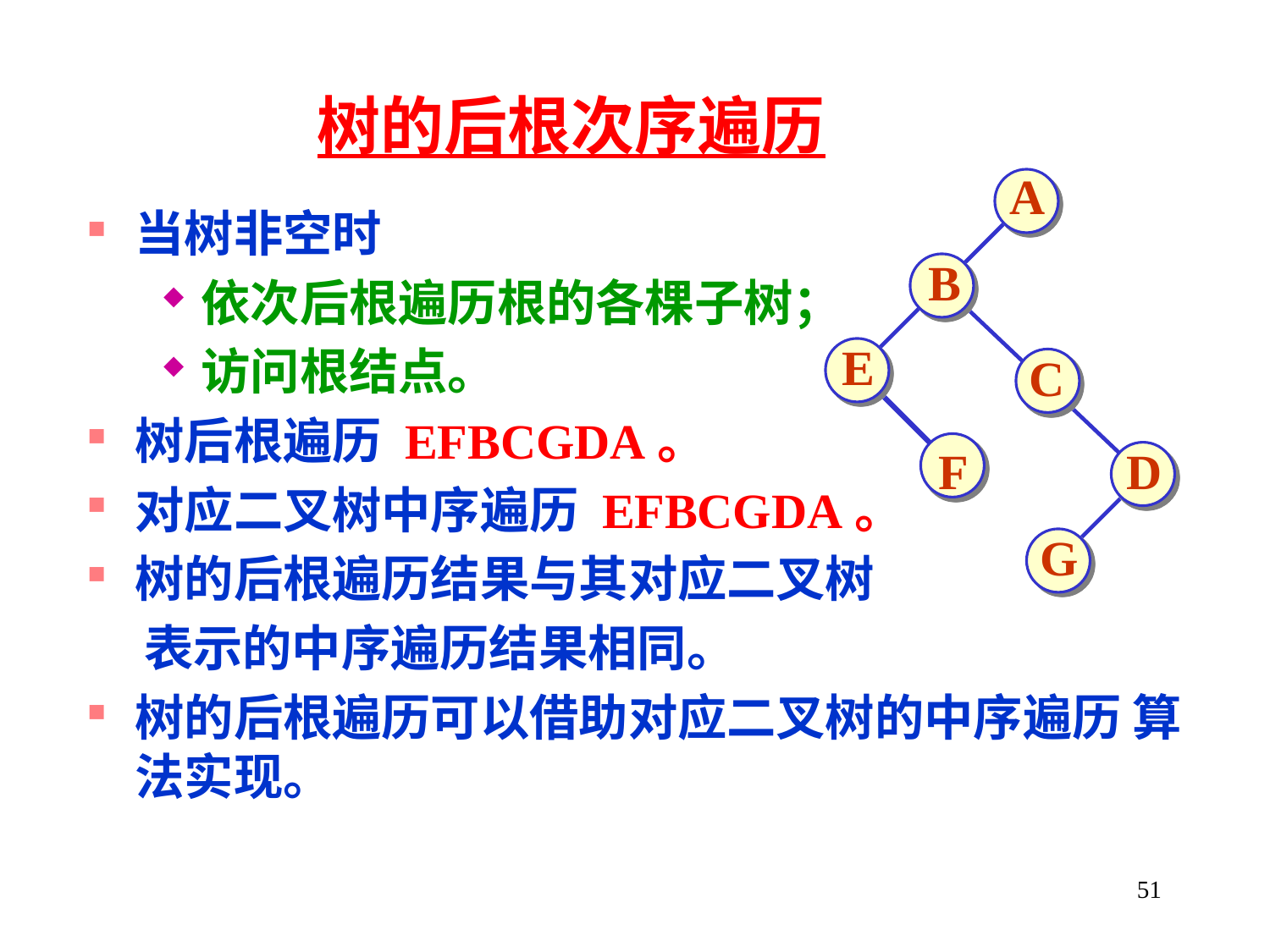

树的后根次序遍历
A

当树非空时
依次后根遍历根的各棵子树；
访问根结点。
树后根遍历 EFBCGDA。
对应二叉树中序遍历 EFBCGDA。
树的后根遍历结果与其对应二叉树
    表示的中序遍历结果相同。
树的后根遍历可以借助对应二叉树的中序遍历 算法实现。

B

E

C

F
D

G

51